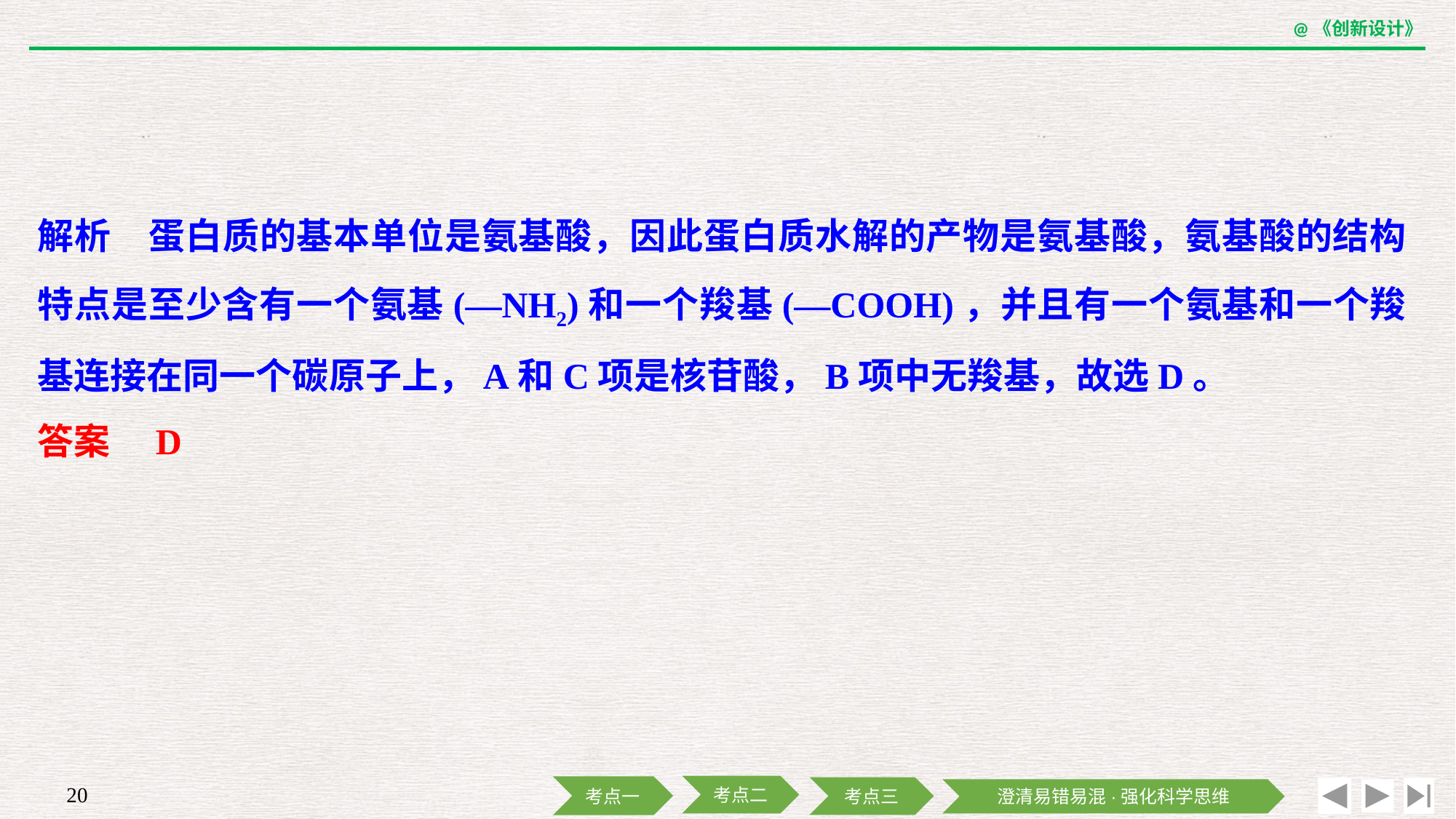

解析　蛋白质的基本单位是氨基酸，因此蛋白质水解的产物是氨基酸，氨基酸的结构特点是至少含有一个氨基(—NH2)和一个羧基(—COOH)，并且有一个氨基和一个羧基连接在同一个碳原子上，A和C项是核苷酸，B项中无羧基，故选D。
答案　D